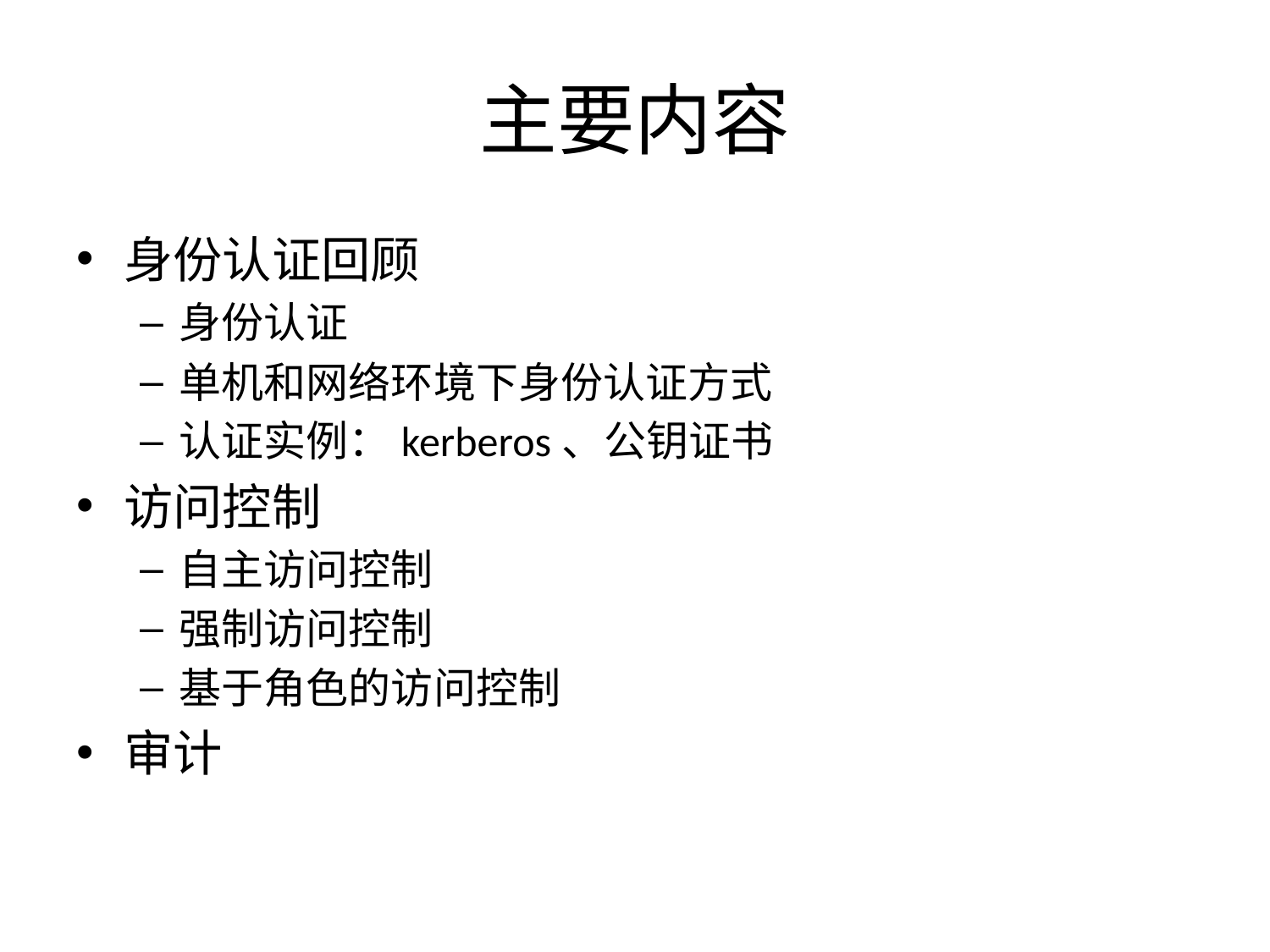

# 主要内容
身份认证回顾
身份认证
单机和网络环境下身份认证方式
认证实例：kerberos、公钥证书
访问控制
自主访问控制
强制访问控制
基于角色的访问控制
审计